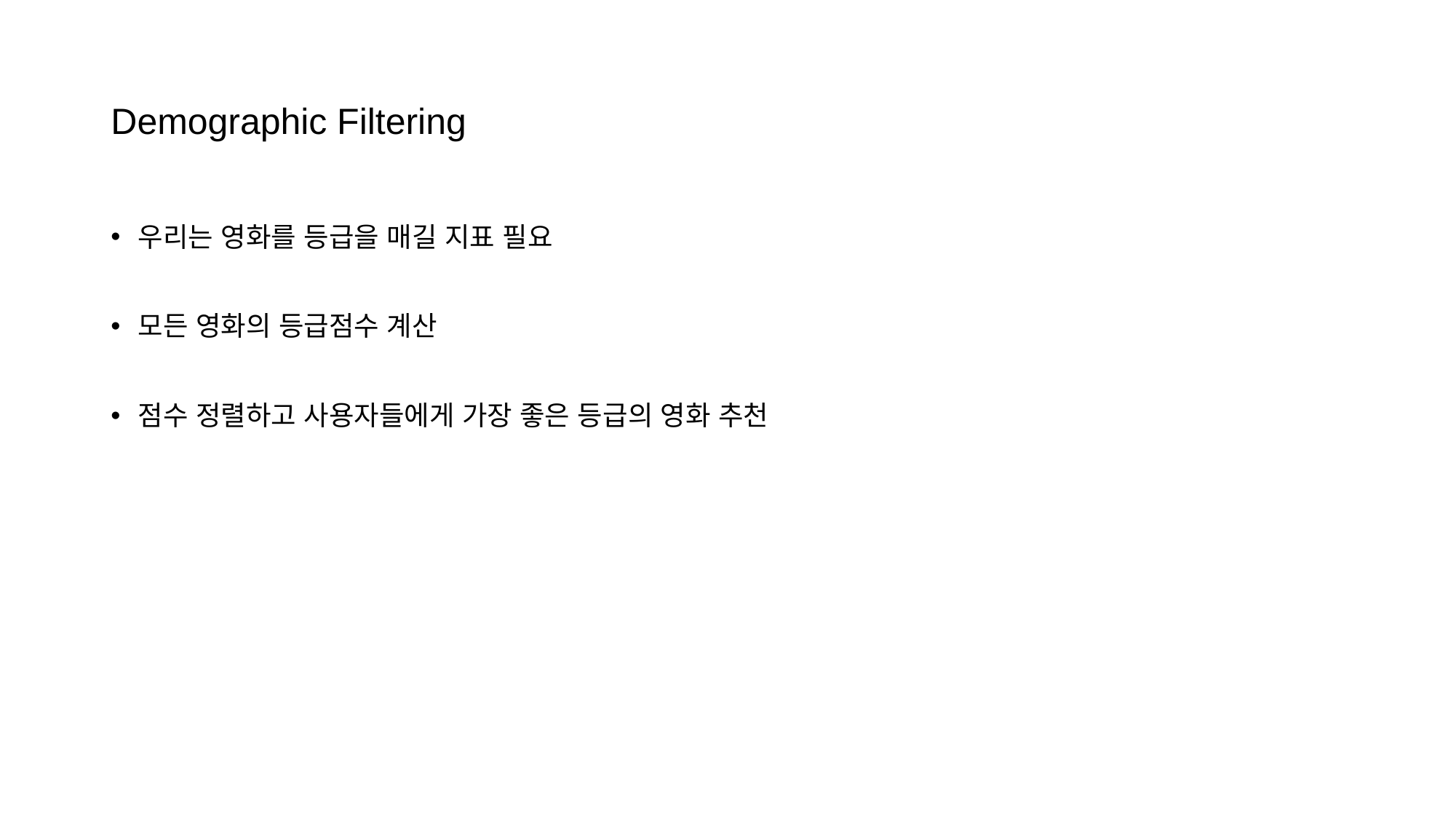

# Demographic Filtering
우리는 영화를 등급을 매길 지표 필요

모든 영화의 등급점수 계산

점수 정렬하고 사용자들에게 가장 좋은 등급의 영화 추천